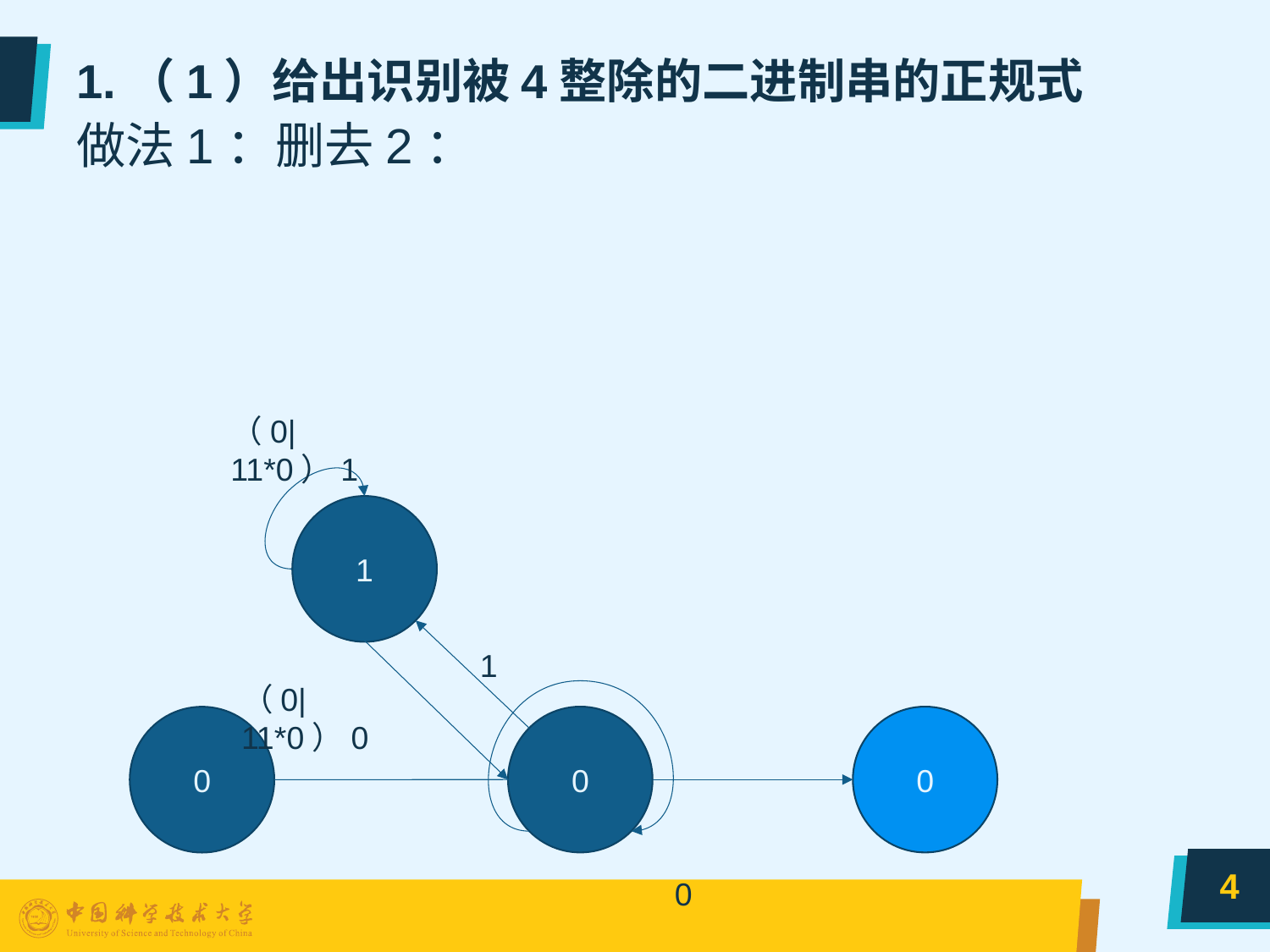

# 1.（1）给出识别被4整除的二进制串的正规式
做法1：删去2：

（0|11*0）1
1
1
（0|11*0）0
0
0
0
4
0